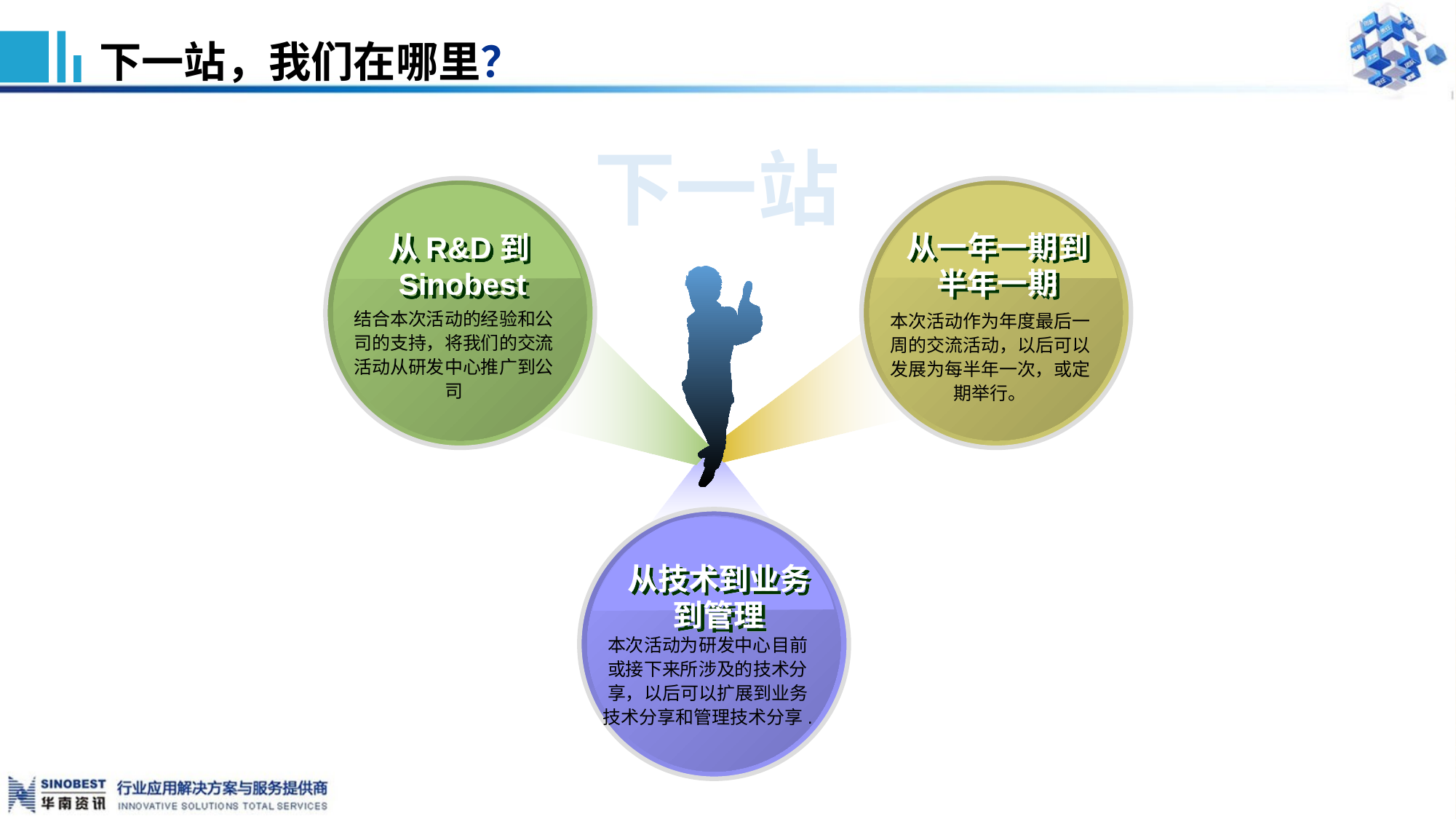

# 下一站，我们在哪里？

下一站

从一年一期到半年一期
从R&D到Sinobest

结合本次活动的经验和公司的支持，将我们的交流活动从研发中心推广到公司
本次活动作为年度最后一周的交流活动，以后可以发展为每半年一次，或定期举行。

从技术到业务到管理
本次活动为研发中心目前或接下来所涉及的技术分享，以后可以扩展到业务技术分享和管理技术分享.